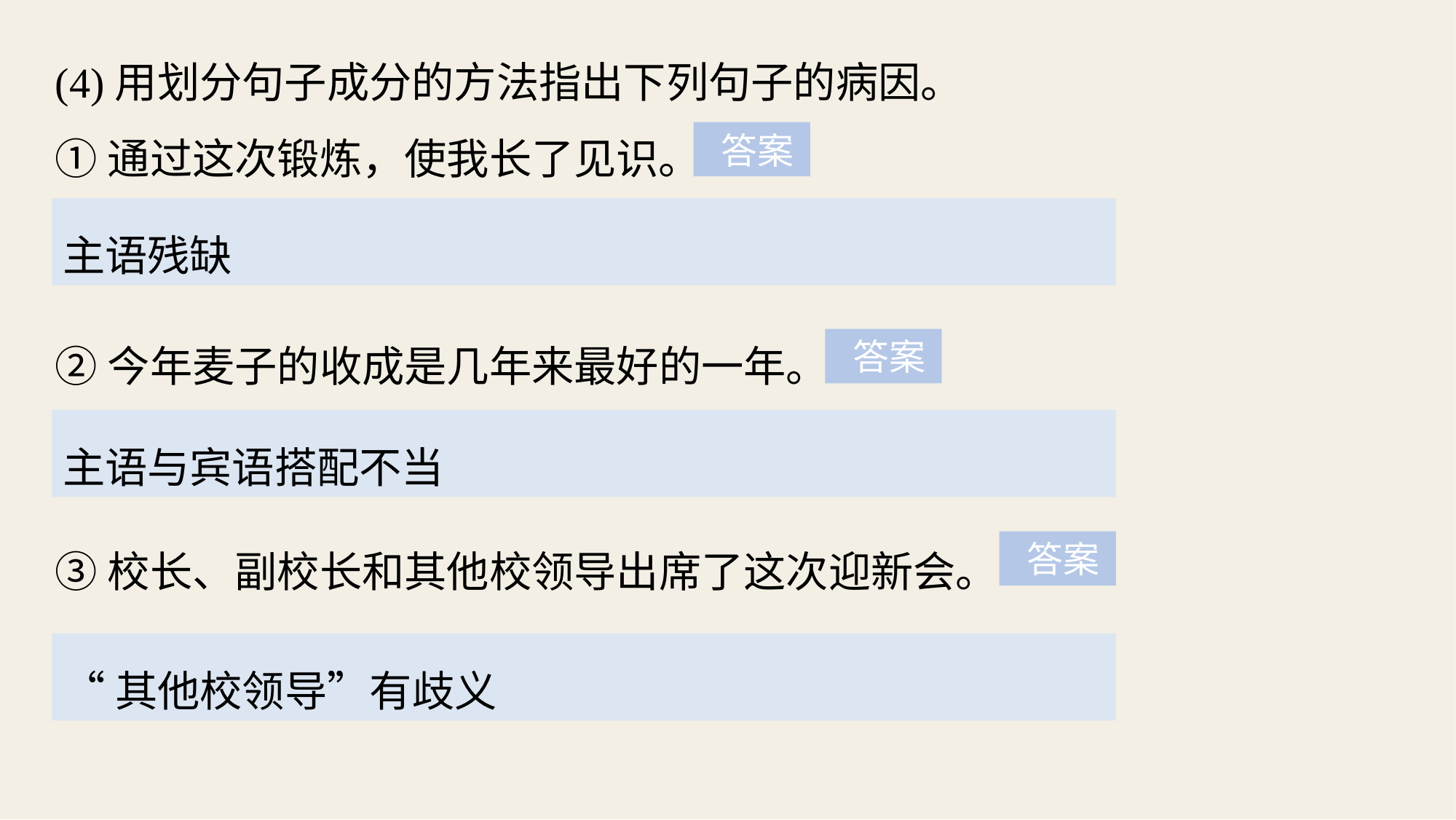

(4)用划分句子成分的方法指出下列句子的病因。
①通过这次锻炼，使我长了见识。
 答案
主语残缺
②今年麦子的收成是几年来最好的一年。
 答案
主语与宾语搭配不当
③校长、副校长和其他校领导出席了这次迎新会。
 答案
“其他校领导”有歧义